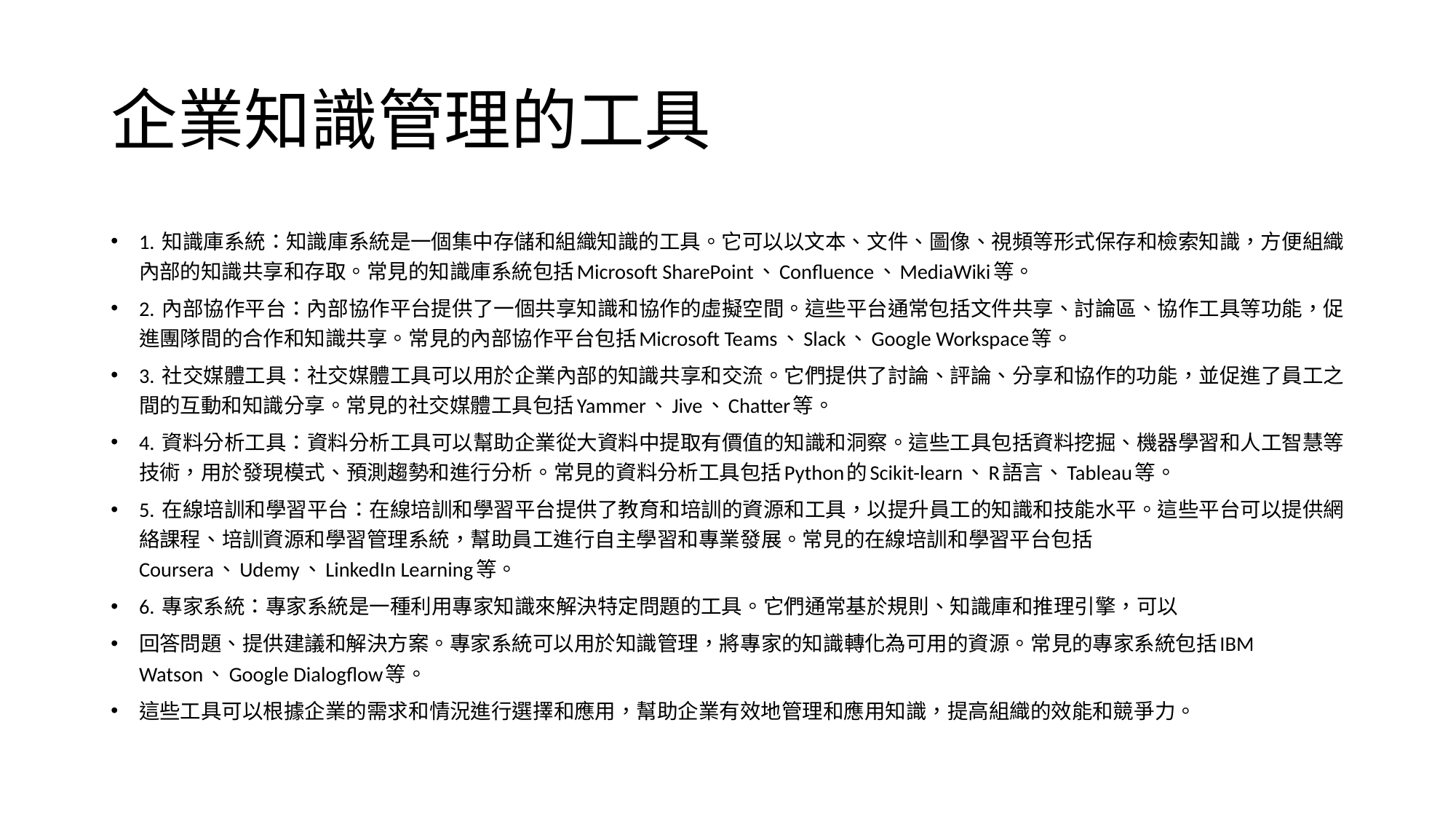

# 企業知識管理的工具
1. 知識庫系統：知識庫系統是一個集中存儲和組織知識的工具。它可以以文本、文件、圖像、視頻等形式保存和檢索知識，方便組織內部的知識共享和存取。常見的知識庫系統包括Microsoft SharePoint、Confluence、MediaWiki等。
2. 內部協作平台：內部協作平台提供了一個共享知識和協作的虛擬空間。這些平台通常包括文件共享、討論區、協作工具等功能，促進團隊間的合作和知識共享。常見的內部協作平台包括Microsoft Teams、Slack、Google Workspace等。
3. 社交媒體工具：社交媒體工具可以用於企業內部的知識共享和交流。它們提供了討論、評論、分享和協作的功能，並促進了員工之間的互動和知識分享。常見的社交媒體工具包括Yammer、Jive、Chatter等。
4. 資料分析工具：資料分析工具可以幫助企業從大資料中提取有價值的知識和洞察。這些工具包括資料挖掘、機器學習和人工智慧等技術，用於發現模式、預測趨勢和進行分析。常見的資料分析工具包括Python的Scikit-learn、R語言、Tableau等。
5. 在線培訓和學習平台：在線培訓和學習平台提供了教育和培訓的資源和工具，以提升員工的知識和技能水平。這些平台可以提供網絡課程、培訓資源和學習管理系統，幫助員工進行自主學習和專業發展。常見的在線培訓和學習平台包括Coursera、Udemy、LinkedIn Learning等。
6. 專家系統：專家系統是一種利用專家知識來解決特定問題的工具。它們通常基於規則、知識庫和推理引擎，可以
回答問題、提供建議和解決方案。專家系統可以用於知識管理，將專家的知識轉化為可用的資源。常見的專家系統包括IBM Watson、Google Dialogflow等。
這些工具可以根據企業的需求和情況進行選擇和應用，幫助企業有效地管理和應用知識，提高組織的效能和競爭力。